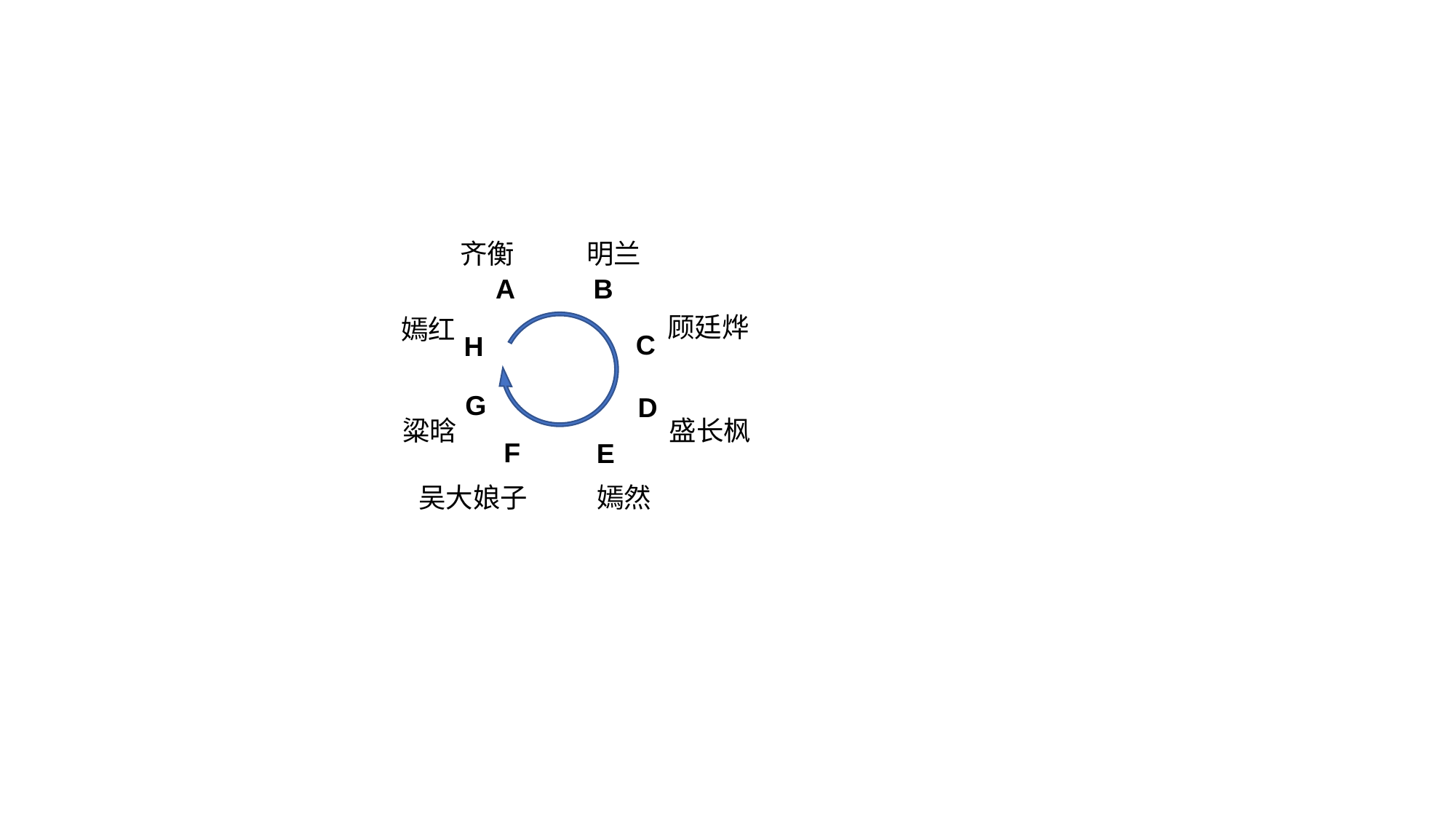

齐衡
明兰
B
A
顾廷烨
嫣红

C
H
G
D
粱晗
盛长枫
F
E
吴大娘子
嫣然